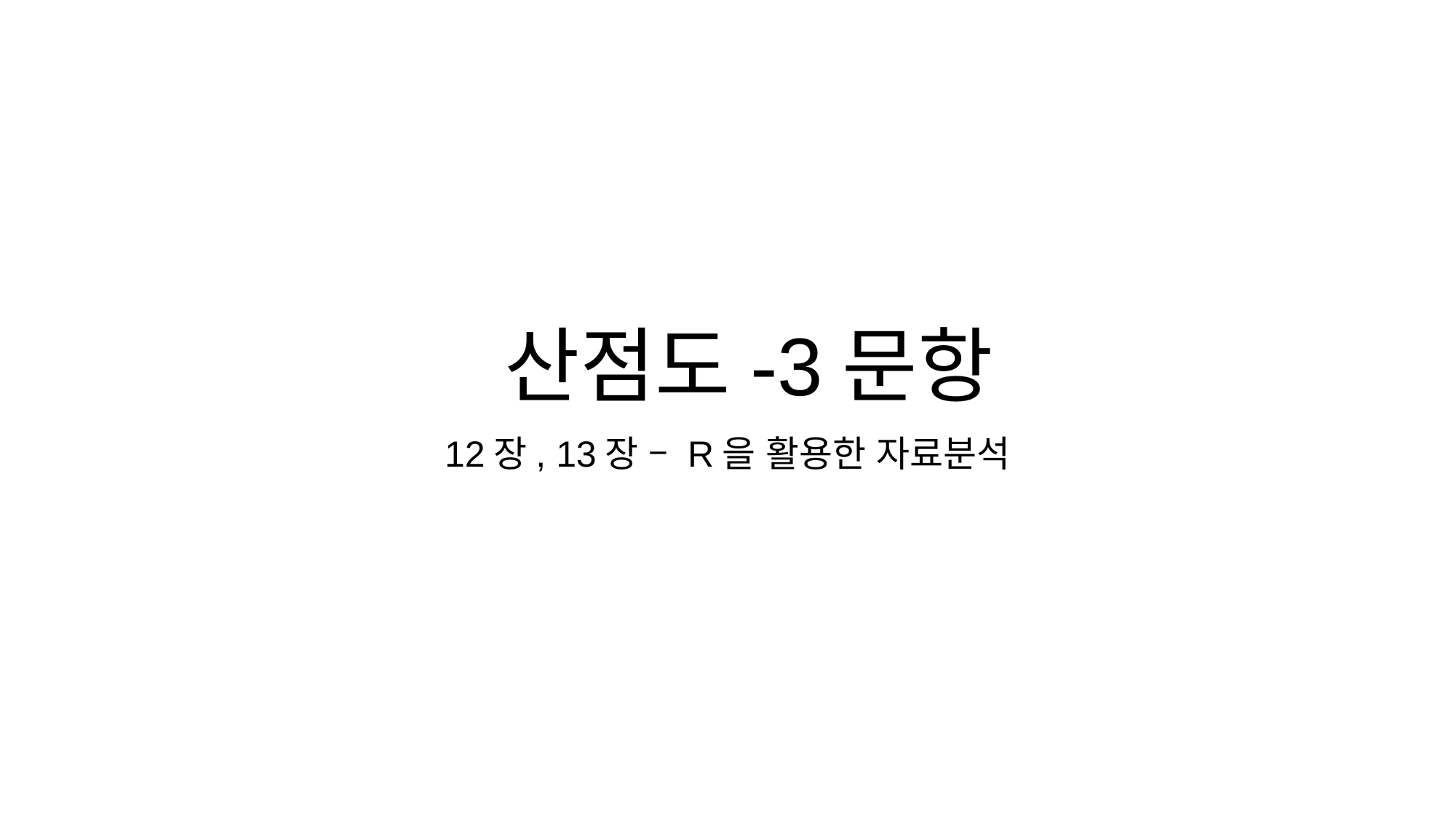

# 산점도-3문항
12장, 13장 – R을 활용한 자료분석